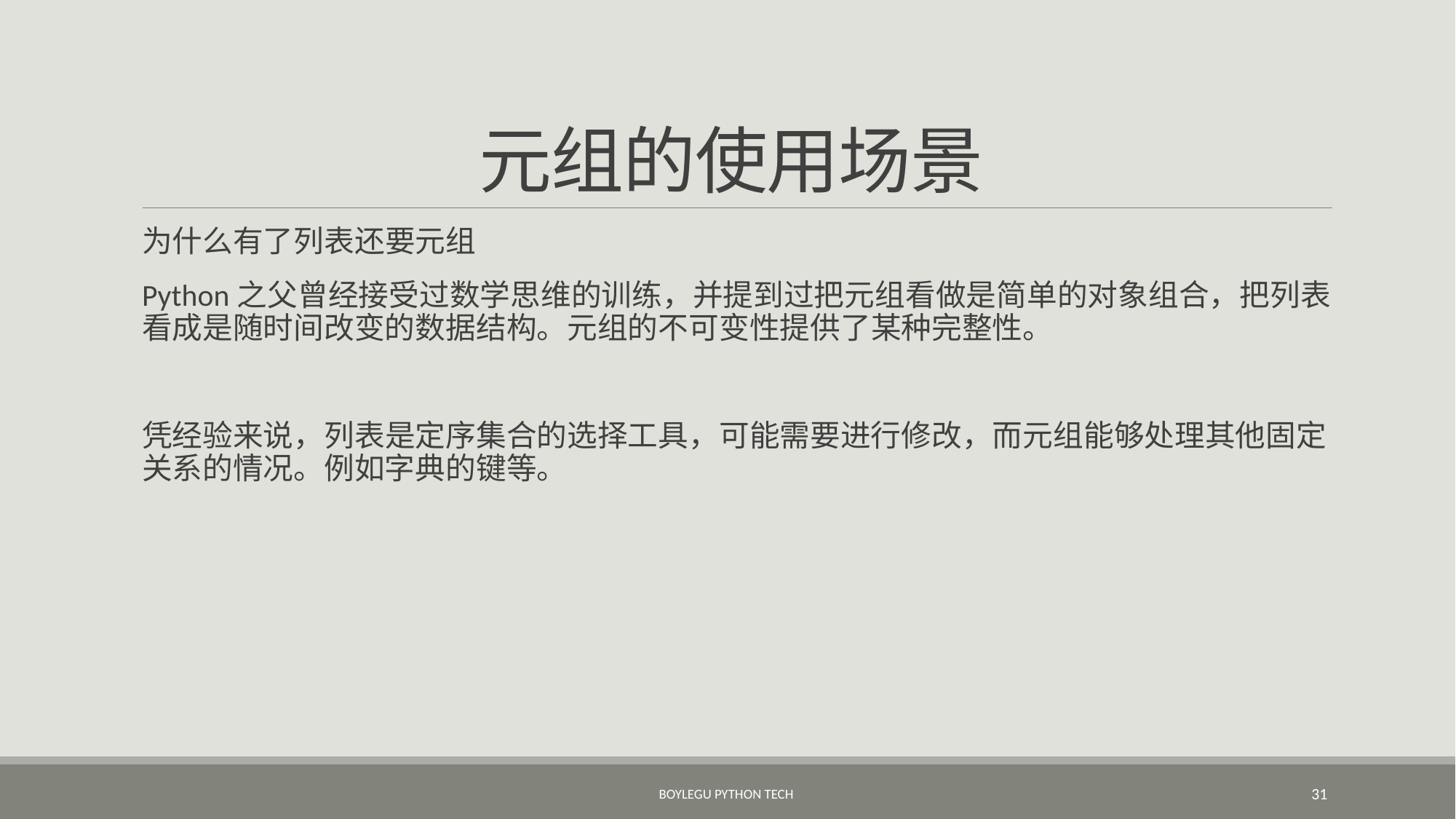

# 元组的使用场景
为什么有了列表还要元组
Python之父曾经接受过数学思维的训练，并提到过把元组看做是简单的对象组合，把列表看成是随时间改变的数据结构。元组的不可变性提供了某种完整性。

凭经验来说，列表是定序集合的选择工具，可能需要进行修改，而元组能够处理其他固定关系的情况。例如字典的键等。
BoyleGu Python Tech
31